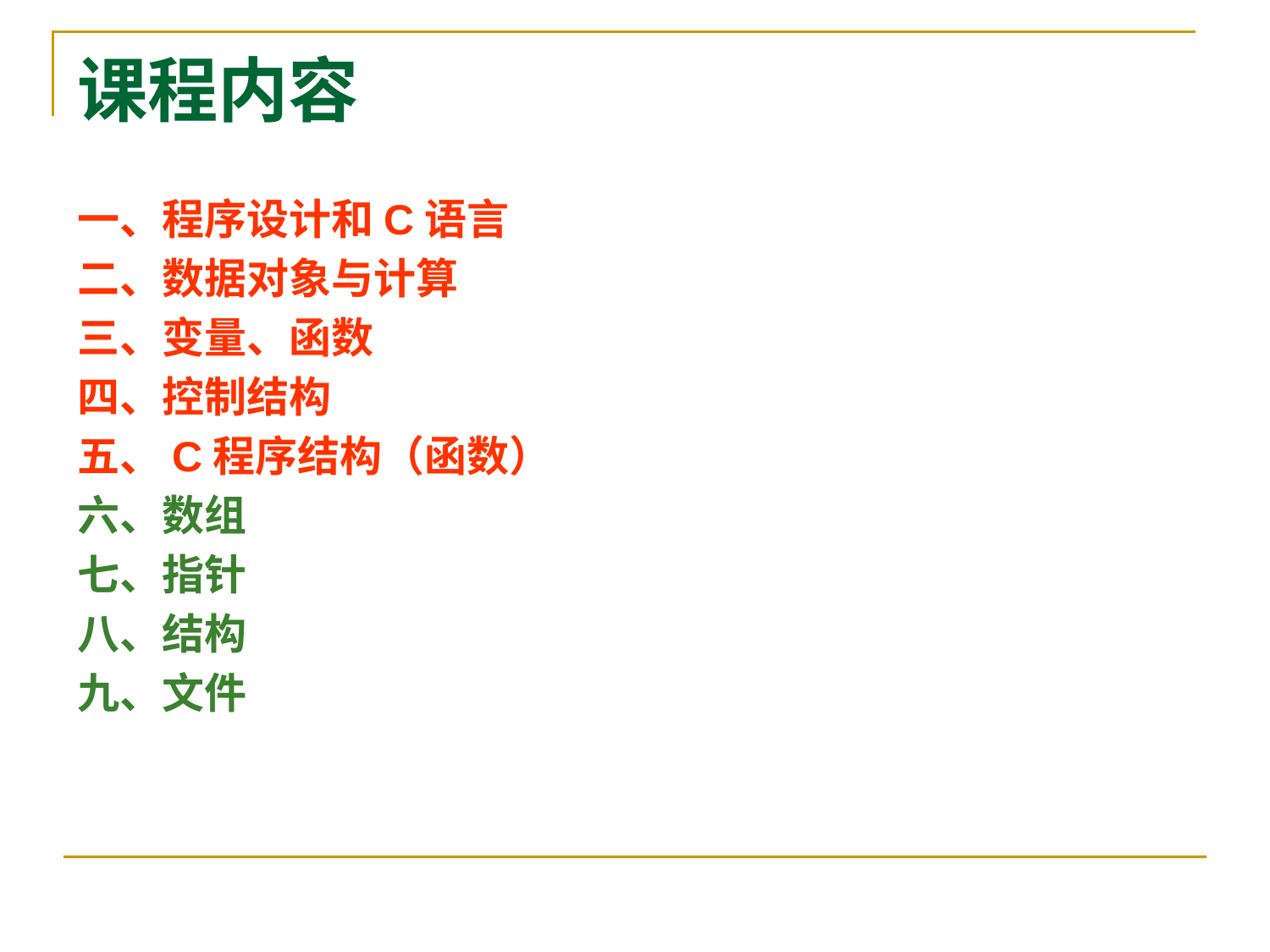

课程内容
一、程序设计和C语言
二、数据对象与计算
三、变量、函数
四、控制结构
五、C程序结构（函数）
六、数组
七、指针
八、结构
九、文件